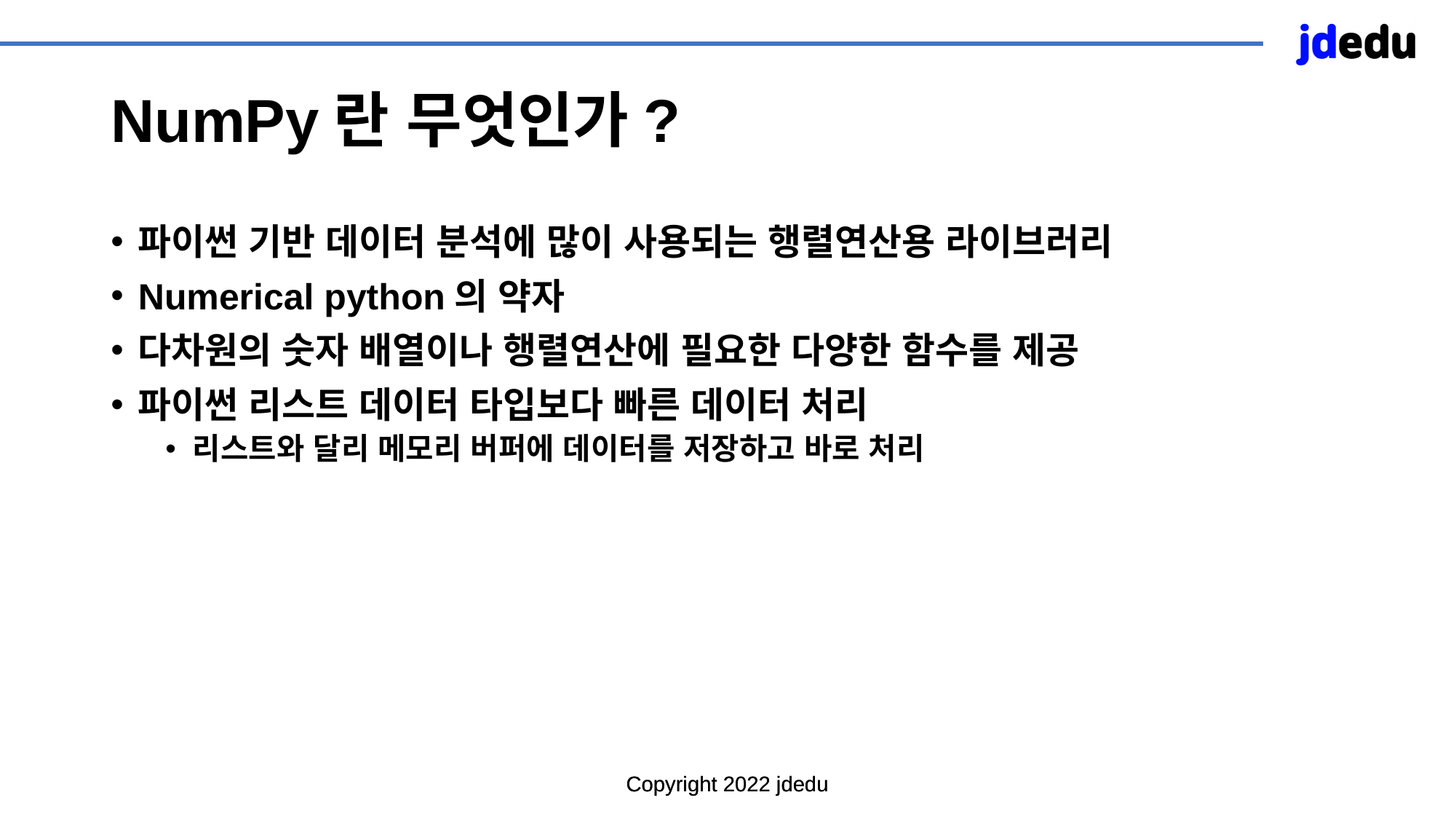

# NumPy란 무엇인가?
파이썬 기반 데이터 분석에 많이 사용되는 행렬연산용 라이브러리
Numerical python의 약자
다차원의 숫자 배열이나 행렬연산에 필요한 다양한 함수를 제공
파이썬 리스트 데이터 타입보다 빠른 데이터 처리
리스트와 달리 메모리 버퍼에 데이터를 저장하고 바로 처리